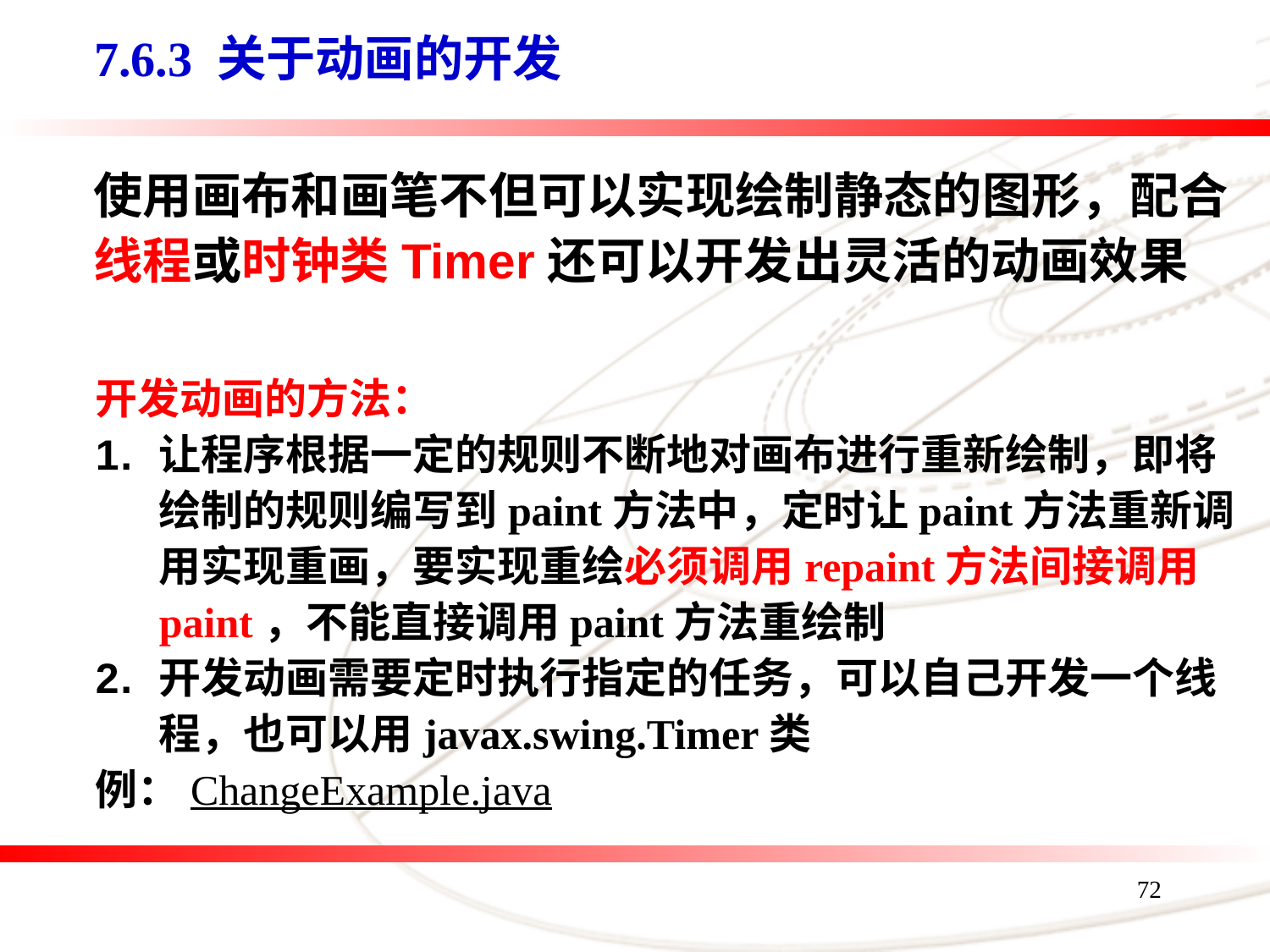

# 7.6.3 关于动画的开发
使用画布和画笔不但可以实现绘制静态的图形，配合线程或时钟类Timer还可以开发出灵活的动画效果

开发动画的方法：
让程序根据一定的规则不断地对画布进行重新绘制，即将绘制的规则编写到paint方法中，定时让paint方法重新调用实现重画，要实现重绘必须调用repaint方法间接调用paint，不能直接调用paint方法重绘制
开发动画需要定时执行指定的任务，可以自己开发一个线程，也可以用javax.swing.Timer类
例：ChangeExample.java
72